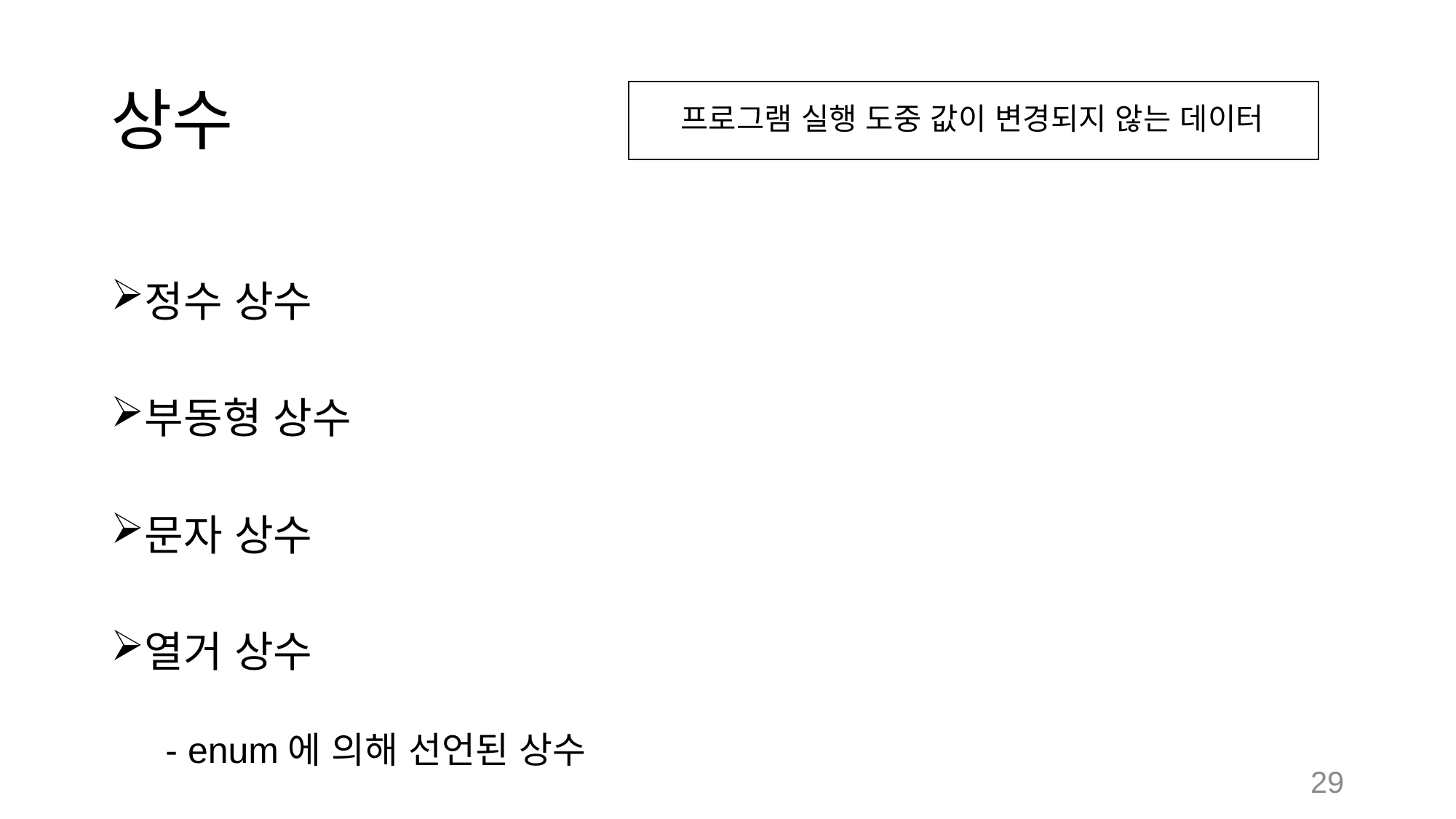

# 상수

프로그램 실행 도중 값이 변경되지 않는 데이터
정수 상수
부동형 상수
문자 상수
열거 상수
- enum에 의해 선언된 상수

29